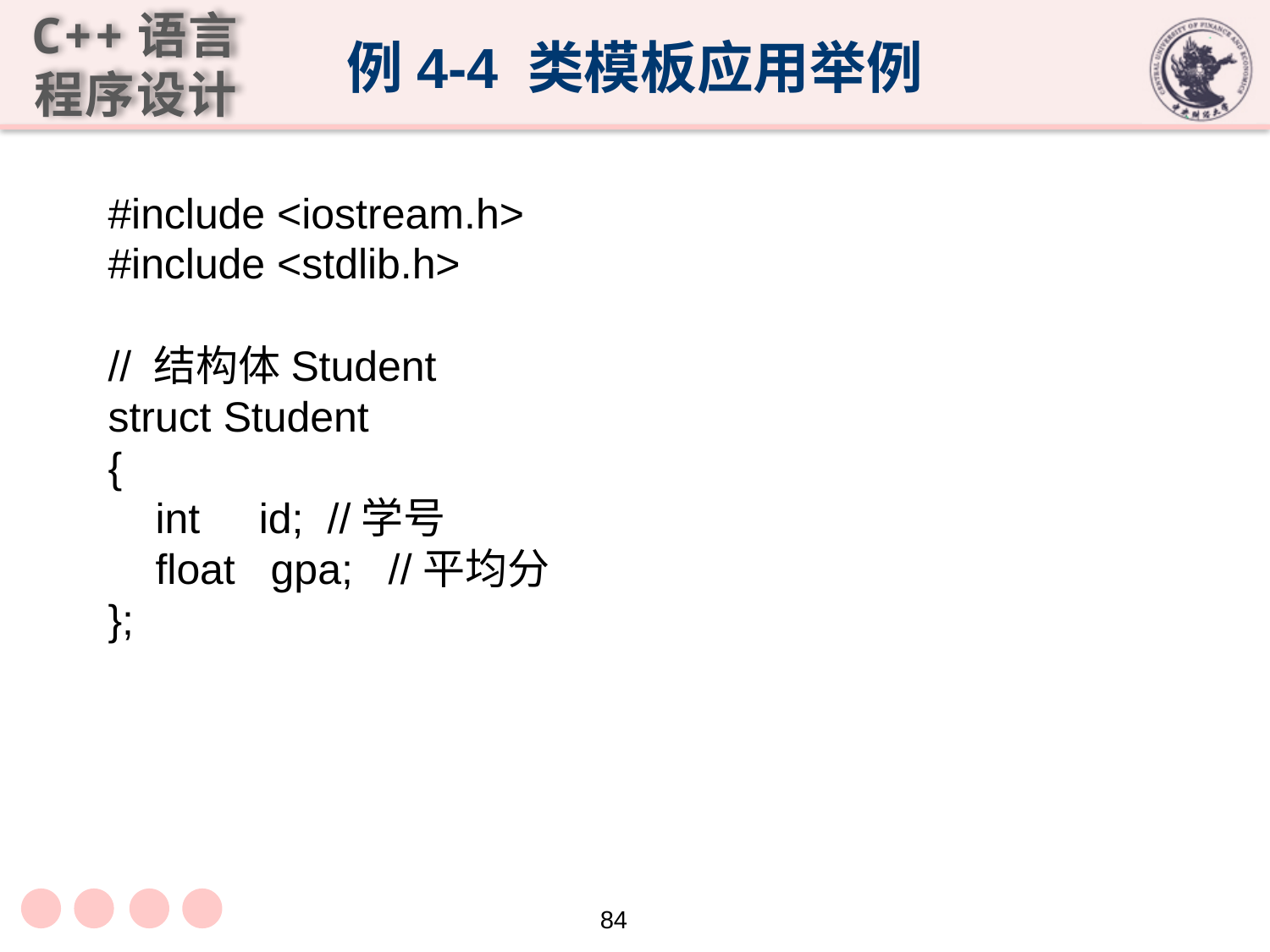

# 例4-4 类模板应用举例
#include <iostream.h>
#include <stdlib.h>

// 结构体Student
struct Student
{
    int     id;  //学号
    float   gpa;   //平均分
};
84